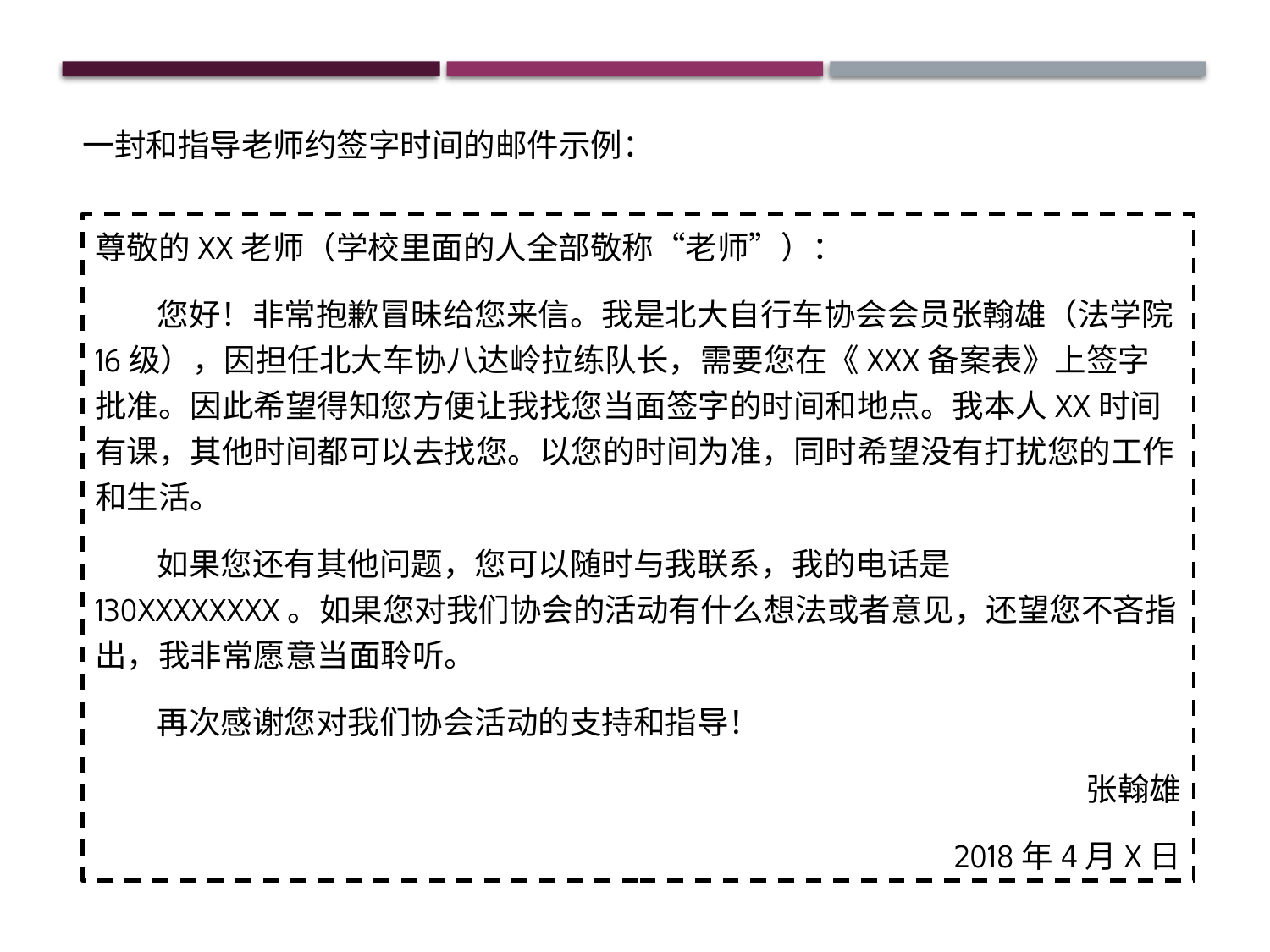

一封和指导老师约签字时间的邮件示例：
尊敬的XX老师（学校里面的人全部敬称“老师”）：
您好！非常抱歉冒昧给您来信。我是北大自行车协会会员张翰雄（法学院16级），因担任北大车协八达岭拉练队长，需要您在《XXX备案表》上签字批准。因此希望得知您方便让我找您当面签字的时间和地点。我本人XX时间有课，其他时间都可以去找您。以您的时间为准，同时希望没有打扰您的工作和生活。
如果您还有其他问题，您可以随时与我联系，我的电话是130XXXXXXXX。如果您对我们协会的活动有什么想法或者意见，还望您不吝指出，我非常愿意当面聆听。
再次感谢您对我们协会活动的支持和指导！
张翰雄
2018年4月X日